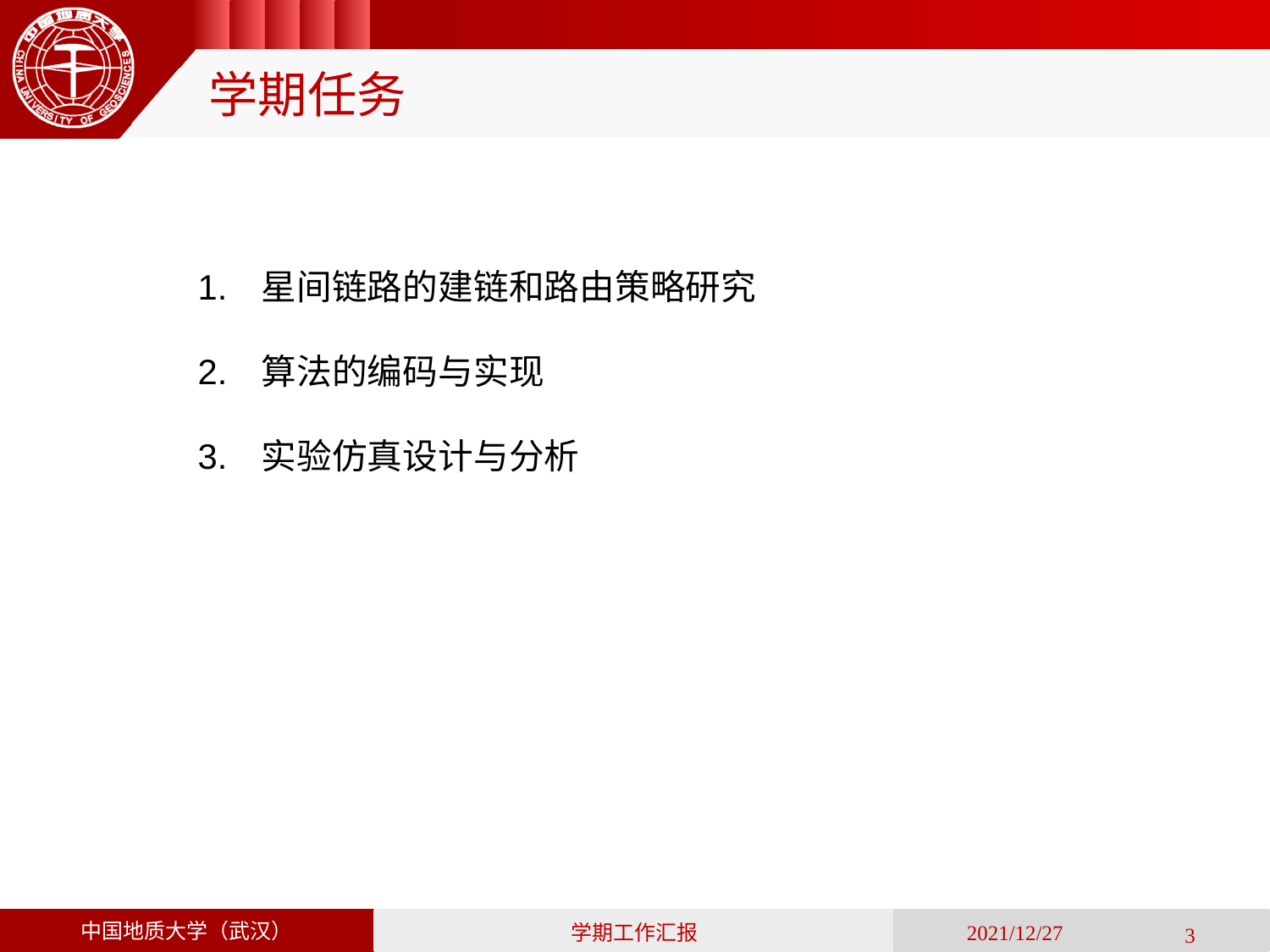

# 学期任务
星间链路的建链和路由策略研究
算法的编码与实现
实验仿真设计与分析